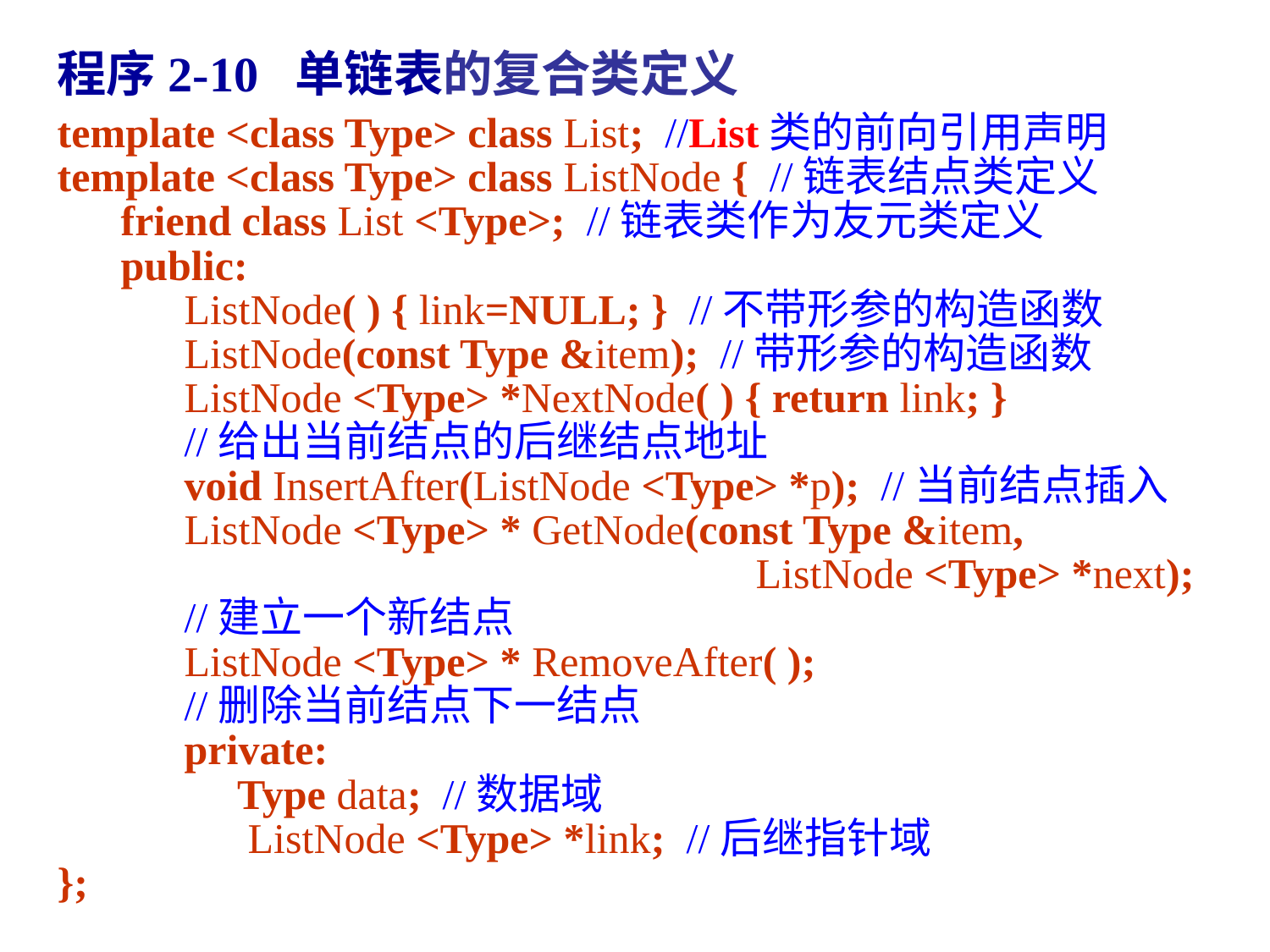

程序2-10  单链表的复合类定义
template <class Type> class List;  //List类的前向引用声明
template <class Type> class ListNode {  //链表结点类定义
      friend class List <Type>;  //链表类作为友元类定义
      public:
	ListNode( ) { link=NULL; }  //不带形参的构造函数
	ListNode(const Type &item);  //带形参的构造函数
	ListNode <Type> *NextNode( ) { return link; }
	//给出当前结点的后继结点地址
	void InsertAfter(ListNode <Type> *p);  //当前结点插入
	ListNode <Type> * GetNode(const Type &item,
                                                                  ListNode <Type> *next);
	//建立一个新结点
	ListNode <Type> * RemoveAfter( );
            //删除当前结点下一结点
	private:
	     Type data;  //数据域
	      ListNode <Type> *link;  //后继指针域
};
86